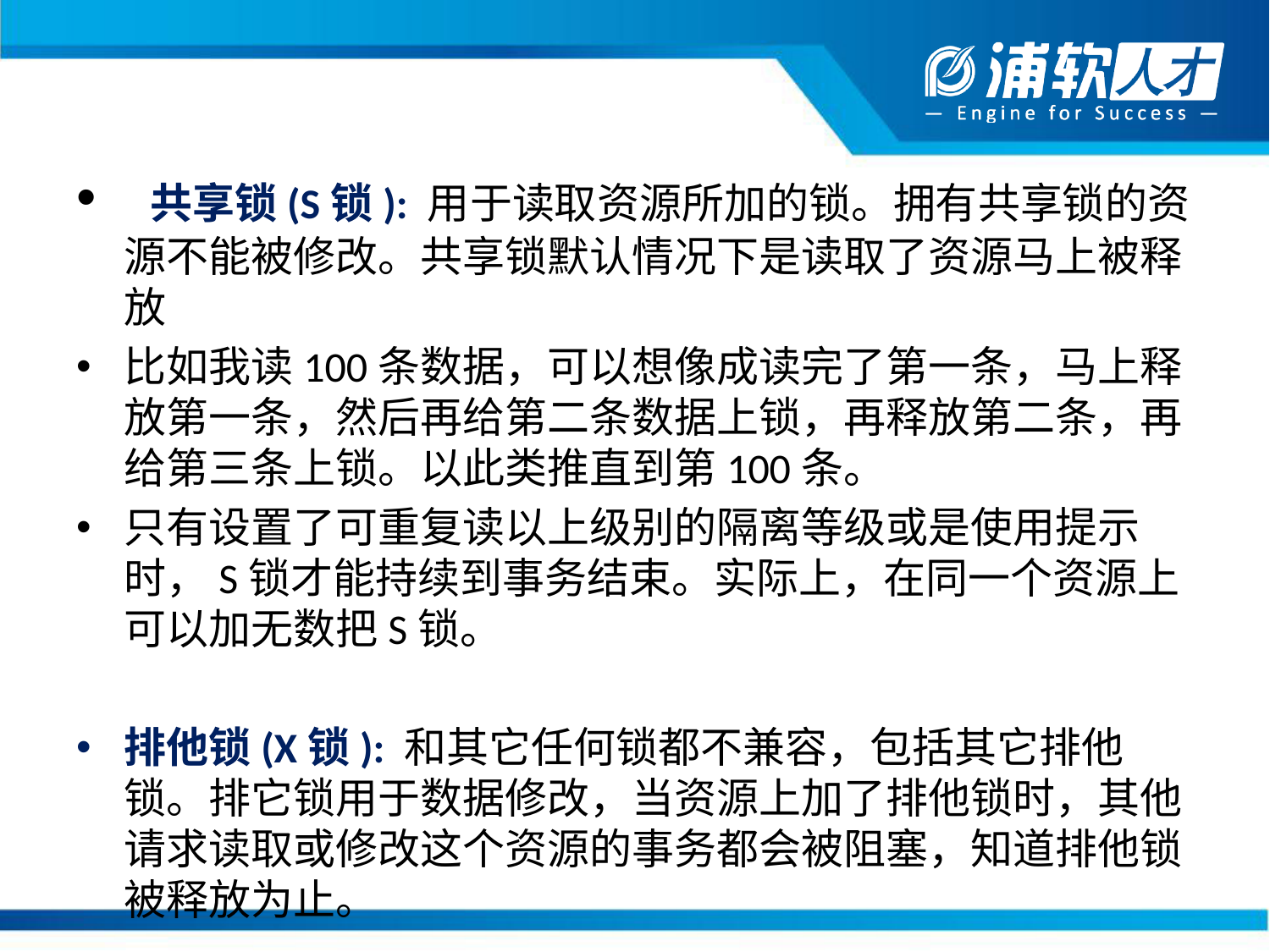

共享锁(S锁): 用于读取资源所加的锁。拥有共享锁的资源不能被修改。共享锁默认情况下是读取了资源马上被释放
比如我读100条数据，可以想像成读完了第一条，马上释放第一条，然后再给第二条数据上锁，再释放第二条，再给第三条上锁。以此类推直到第100条。
只有设置了可重复读以上级别的隔离等级或是使用提示时，S锁才能持续到事务结束。实际上，在同一个资源上可以加无数把S锁。

排他锁(X锁): 和其它任何锁都不兼容，包括其它排他锁。排它锁用于数据修改，当资源上加了排他锁时，其他请求读取或修改这个资源的事务都会被阻塞，知道排他锁被释放为止。